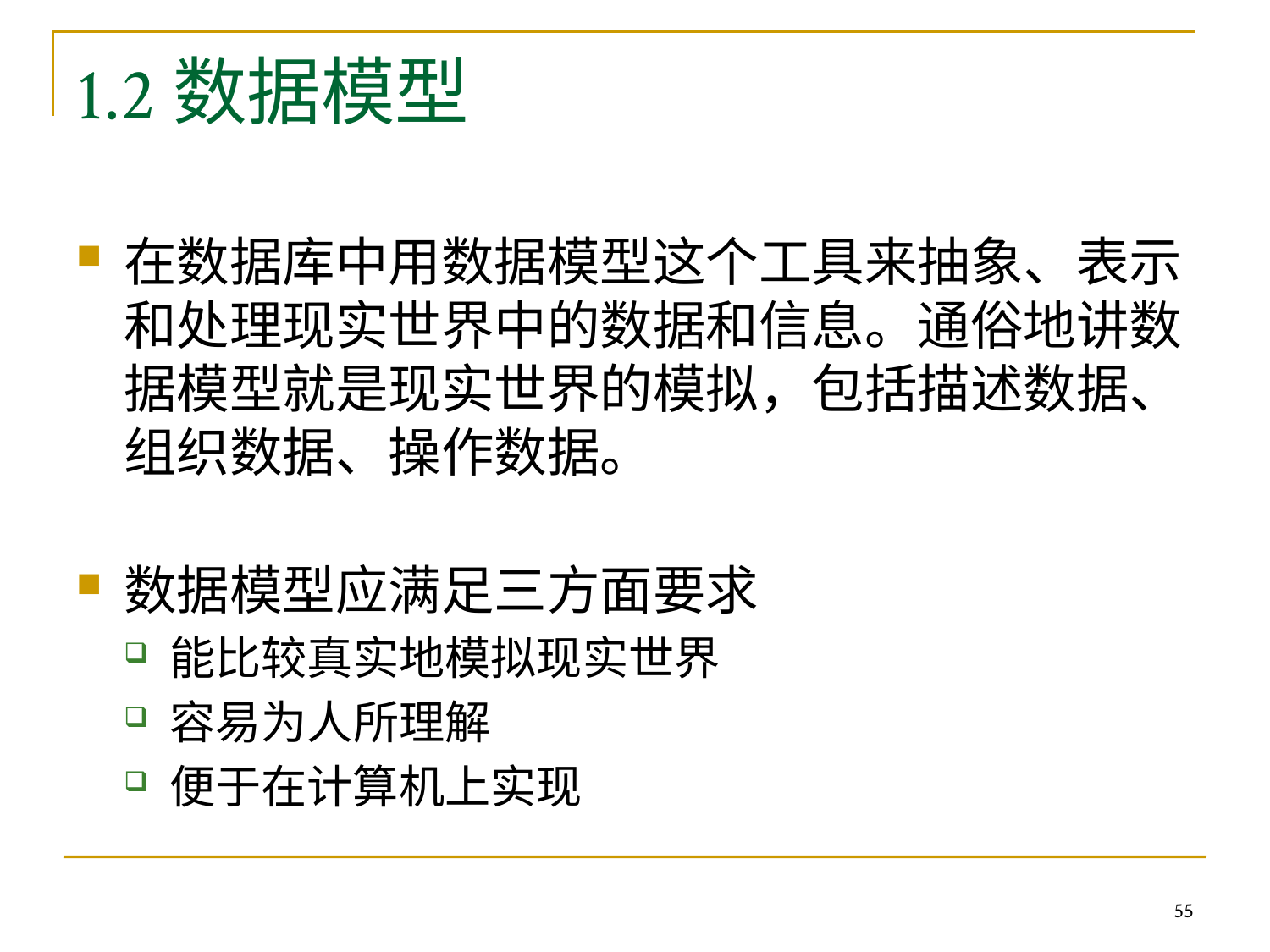

# 1.2数据模型
在数据库中用数据模型这个工具来抽象、表示和处理现实世界中的数据和信息。通俗地讲数据模型就是现实世界的模拟，包括描述数据、组织数据、操作数据。

数据模型应满足三方面要求
能比较真实地模拟现实世界
容易为人所理解
便于在计算机上实现

55